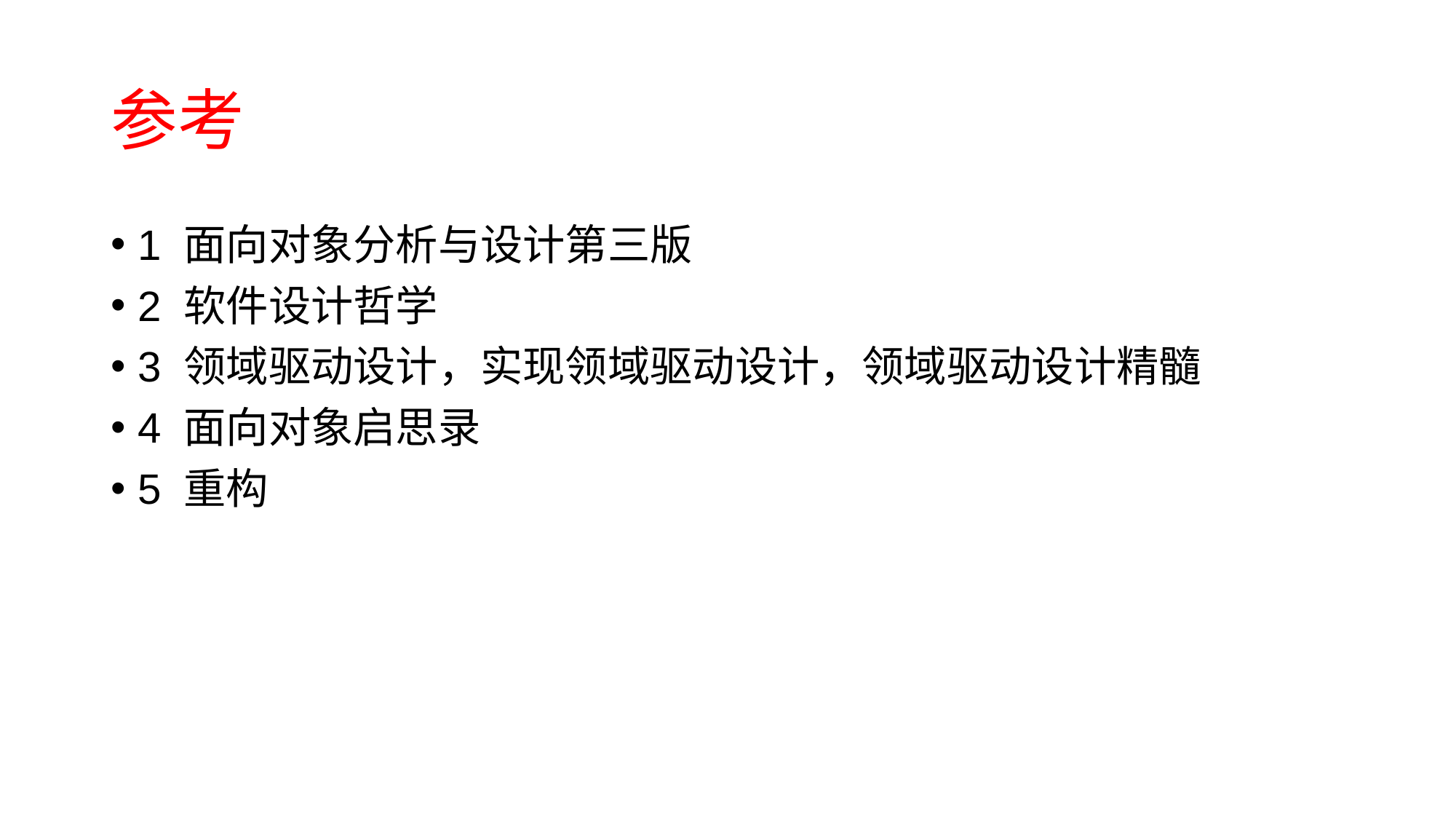

# 参考
1 面向对象分析与设计第三版
2 软件设计哲学
3 领域驱动设计，实现领域驱动设计，领域驱动设计精髓
4 面向对象启思录
5 重构